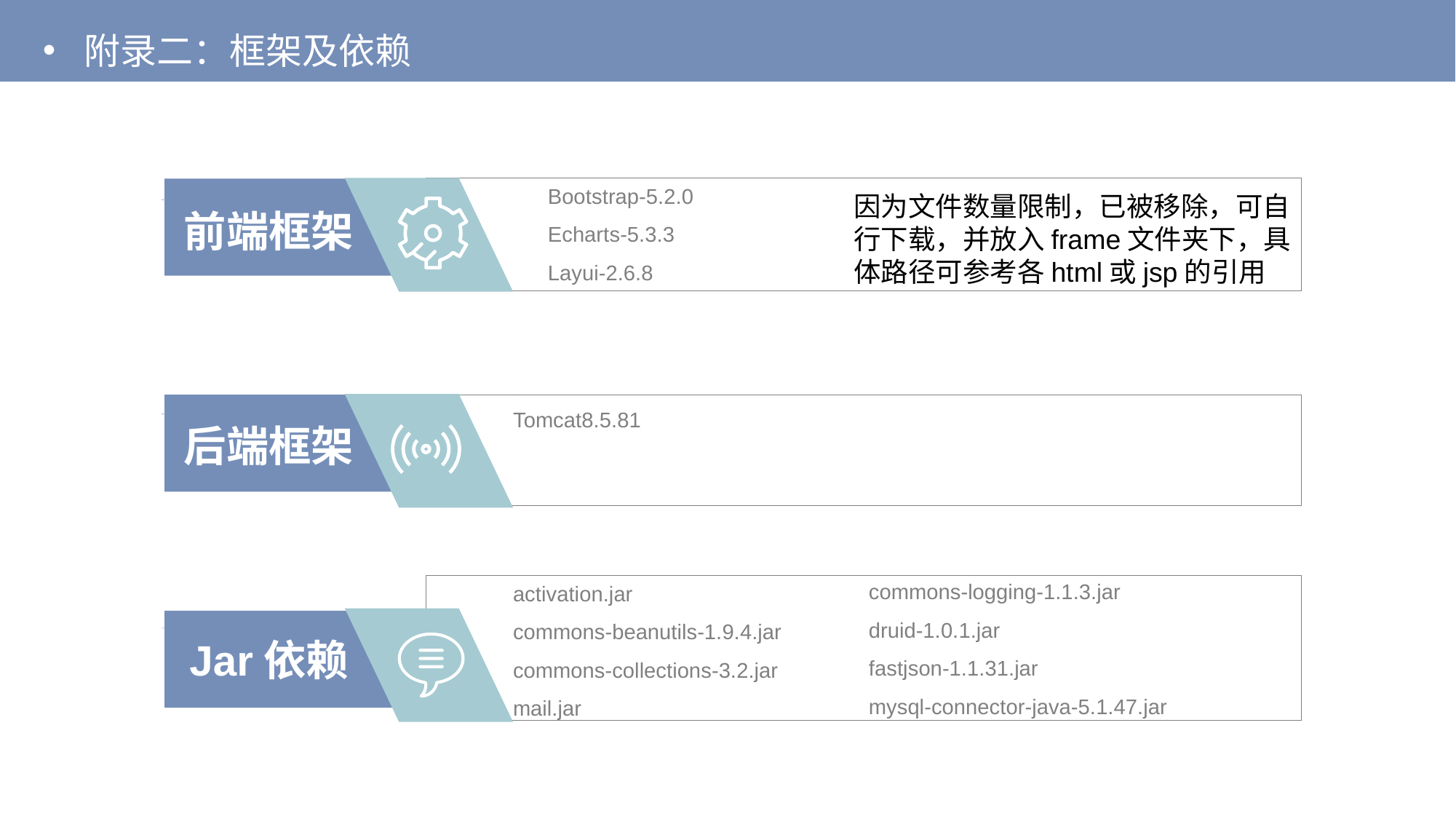

附录二：框架及依赖
Bootstrap-5.2.0
Echarts-5.3.3
Layui-2.6.8

因为文件数量限制，已被移除，可自行下载，并放入frame文件夹下，具体路径可参考各html或jsp的引用

前端框架
Tomcat8.5.81

后端框架

commons-logging-1.1.3.jar
druid-1.0.1.jar
fastjson-1.1.31.jar
mysql-connector-java-5.1.47.jar
activation.jar
commons-beanutils-1.9.4.jar
commons-collections-3.2.jar
mail.jar

Jar依赖